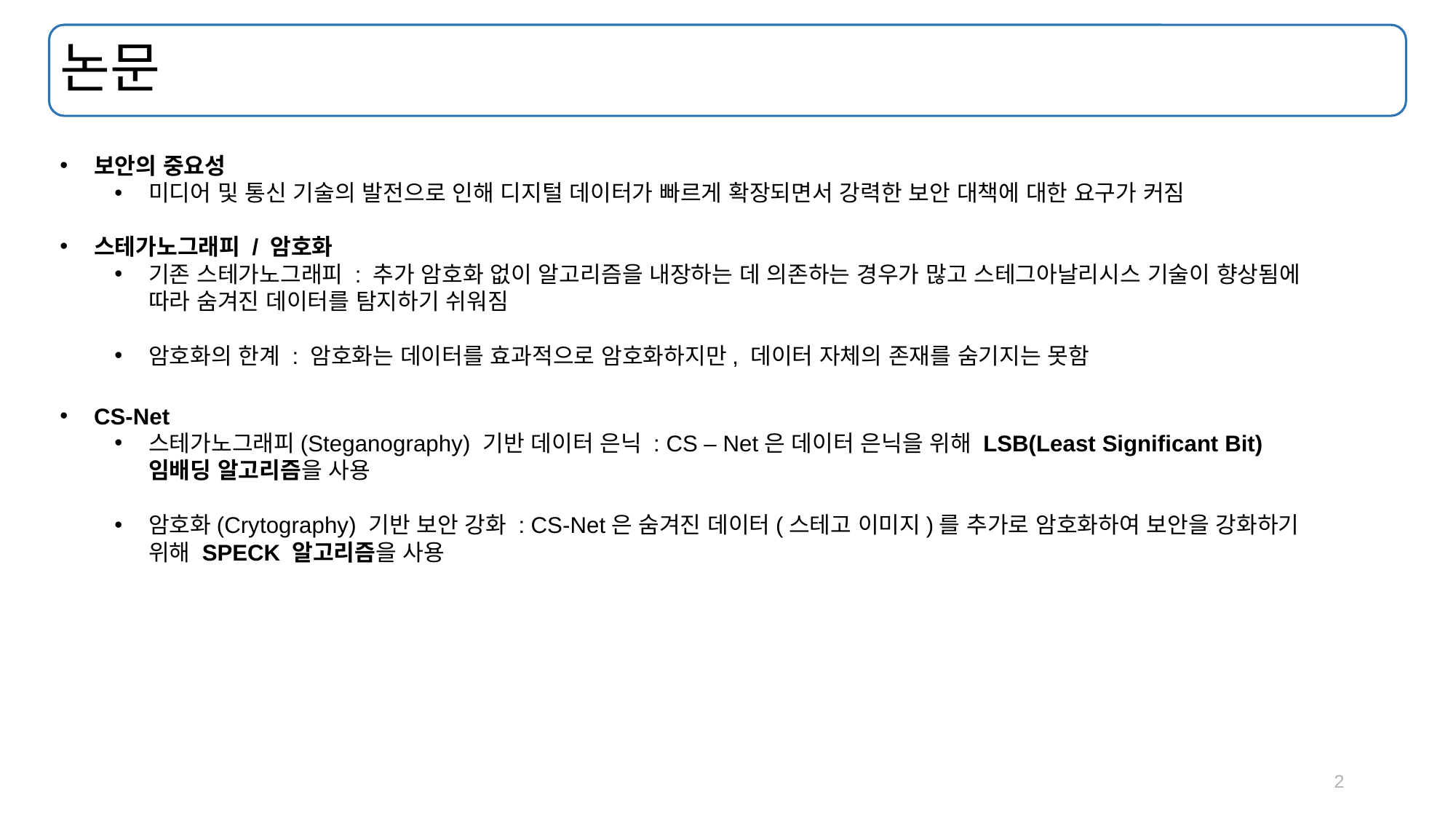

# 논문
보안의 중요성
미디어 및 통신 기술의 발전으로 인해 디지털 데이터가 빠르게 확장되면서 강력한 보안 대책에 대한 요구가 커짐

스테가노그래피 / 암호화
기존 스테가노그래피 : 추가 암호화 없이 알고리즘을 내장하는 데 의존하는 경우가 많고 스테그아날리시스 기술이 향상됨에 따라 숨겨진 데이터를 탐지하기 쉬워짐

암호화의 한계 : 암호화는 데이터를 효과적으로 암호화하지만, 데이터 자체의 존재를 숨기지는 못함

CS-Net
스테가노그래피(Steganography) 기반 데이터 은닉 : CS – Net은 데이터 은닉을 위해 LSB(Least Significant Bit) 임배딩 알고리즘을 사용

암호화(Crytography) 기반 보안 강화 : CS-Net은 숨겨진 데이터(스테고 이미지)를 추가로 암호화하여 보안을 강화하기 위해 SPECK 알고리즘을 사용
2